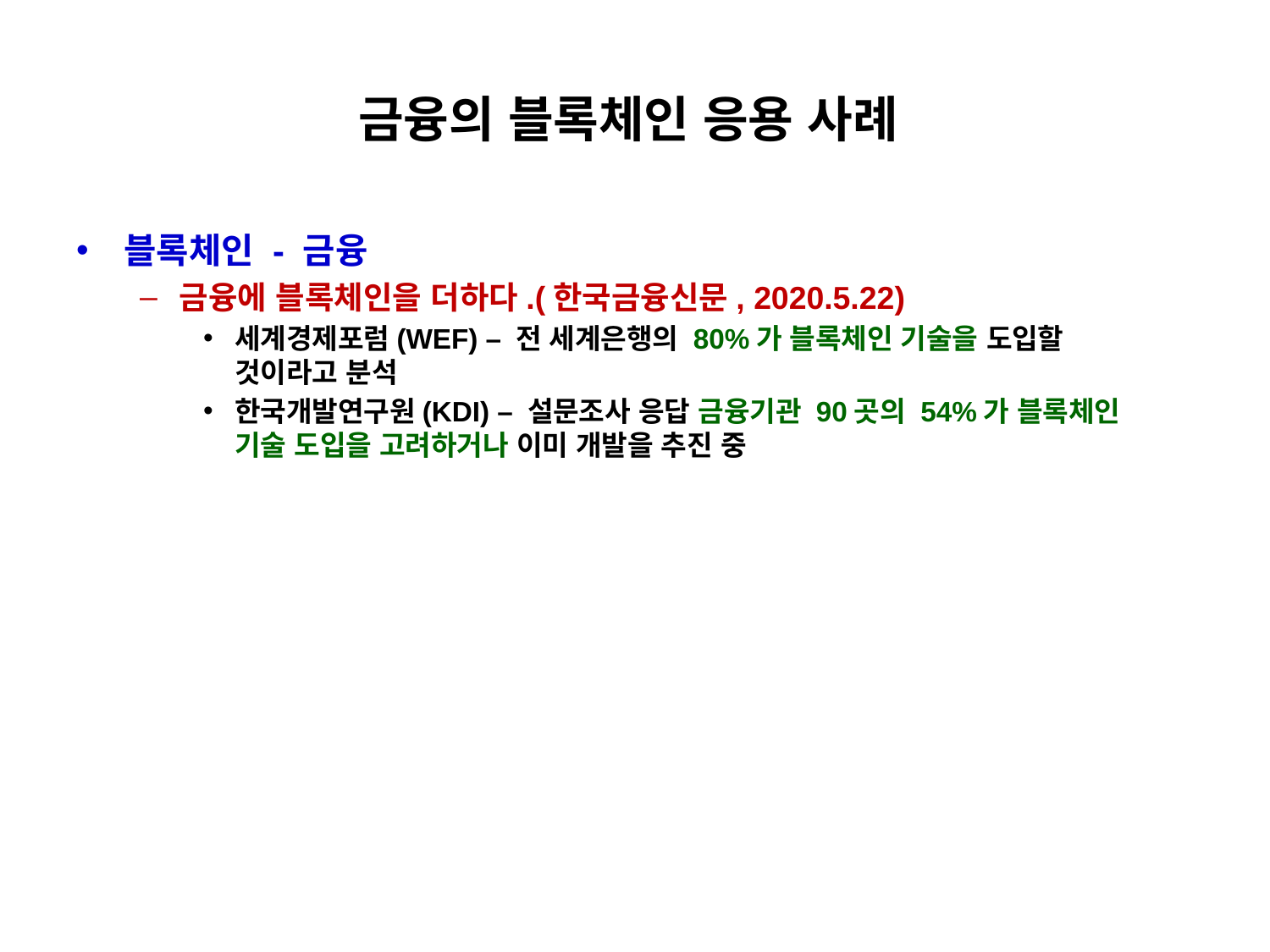

# 금융의 블록체인 응용 사례
블록체인 - 금융
금융에 블록체인을 더하다.(한국금융신문, 2020.5.22)
세계경제포럼(WEF) – 전 세계은행의 80%가 블록체인 기술을 도입할
것이라고 분석
한국개발연구원(KDI) – 설문조사 응답 금융기관 90곳의 54%가 블록체인
기술 도입을 고려하거나 이미 개발을 추진 중